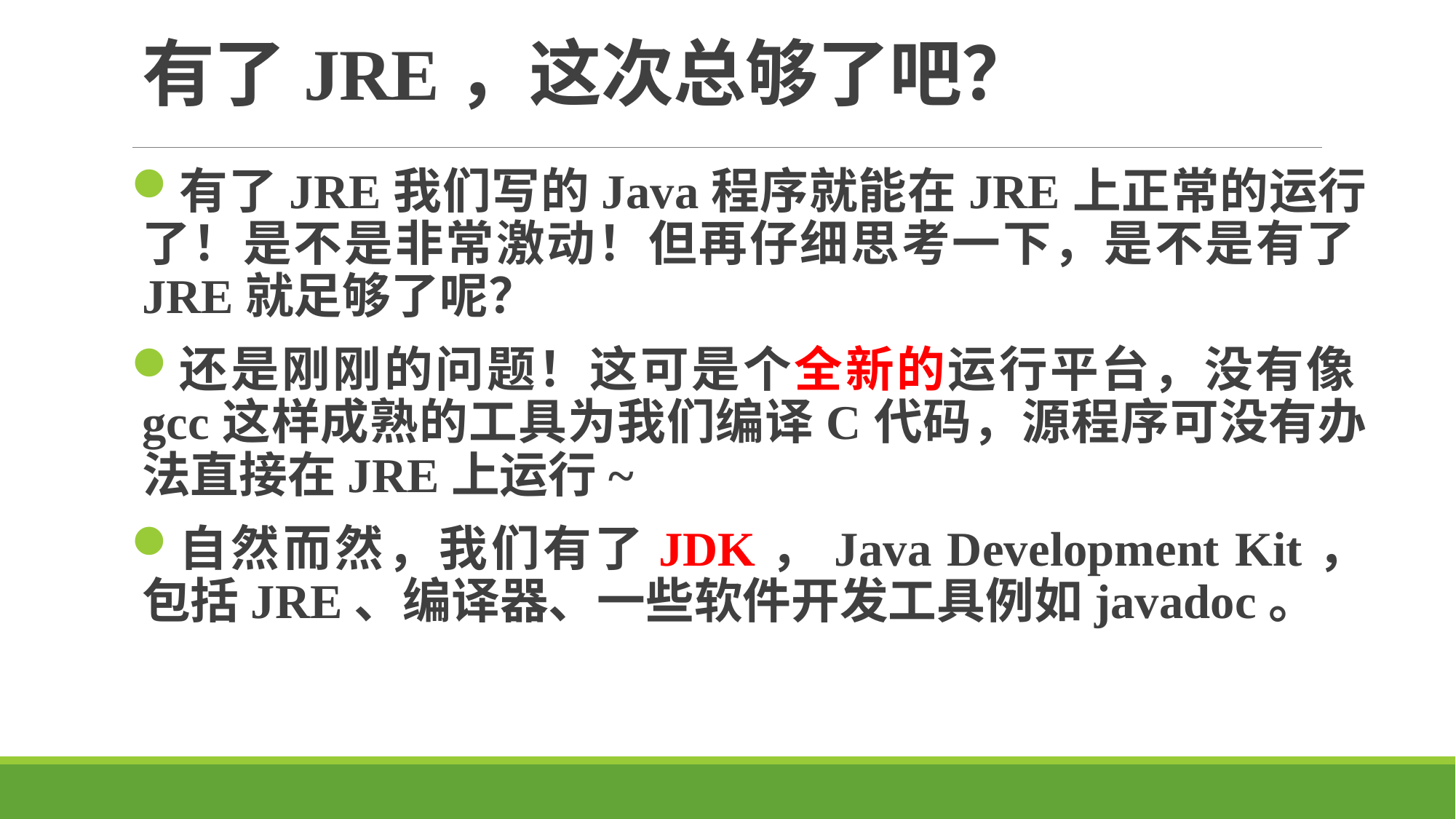

# 有了JRE，这次总够了吧？
有了JRE我们写的Java程序就能在JRE上正常的运行了！是不是非常激动！但再仔细思考一下，是不是有了JRE就足够了呢？
还是刚刚的问题！这可是个全新的运行平台，没有像gcc这样成熟的工具为我们编译C代码，源程序可没有办法直接在JRE上运行~
自然而然，我们有了JDK，Java Development Kit，包括JRE、编译器、一些软件开发工具例如javadoc。